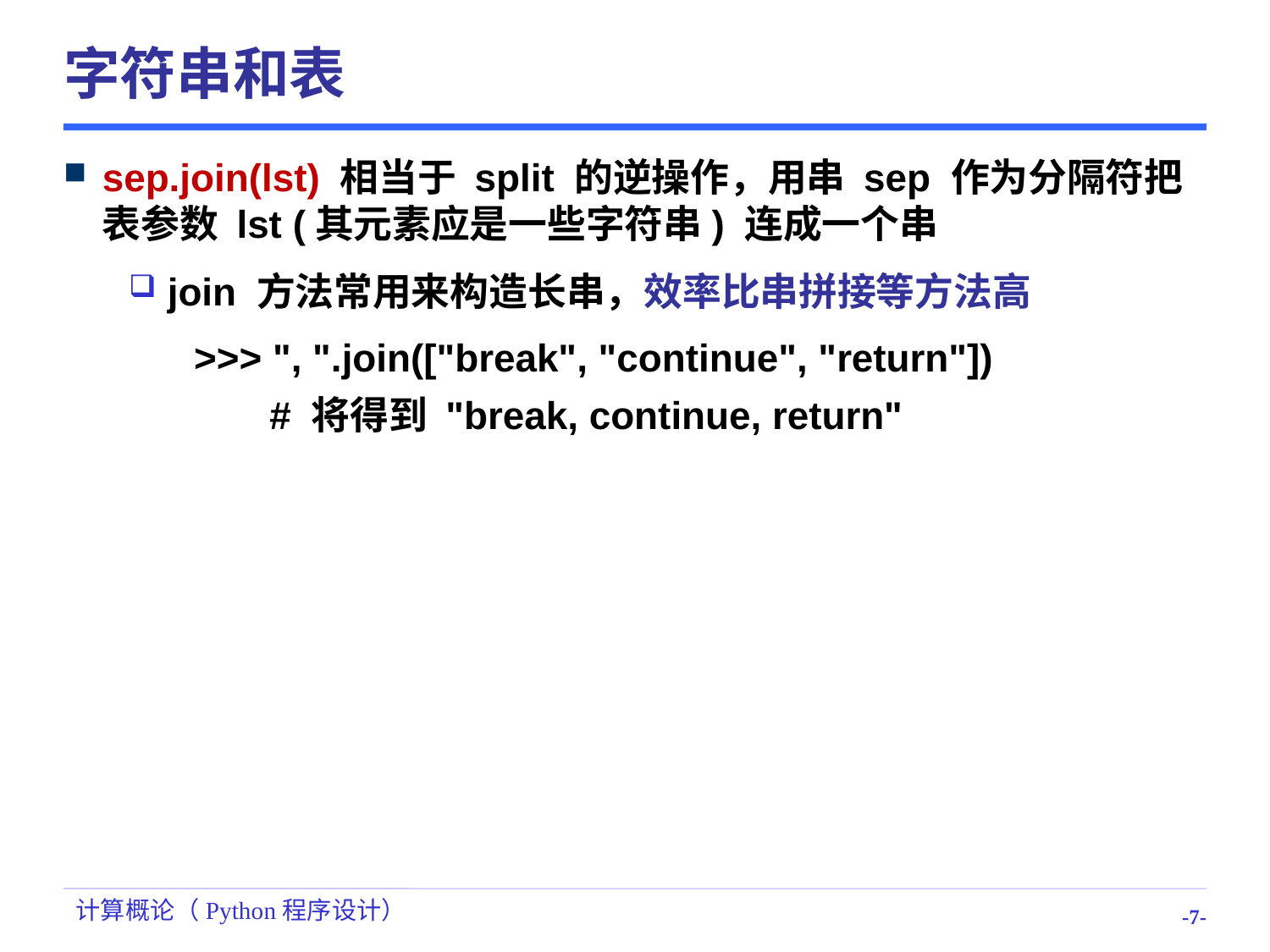

# 字符串和表
sep.join(lst) 相当于 split 的逆操作，用串 sep 作为分隔符把表参数 lst (其元素应是一些字符串) 连成一个串
join 方法常用来构造长串，效率比串拼接等方法高
>>> ", ".join(["break", "continue", "return"])
       # 将得到 "break, continue, return"